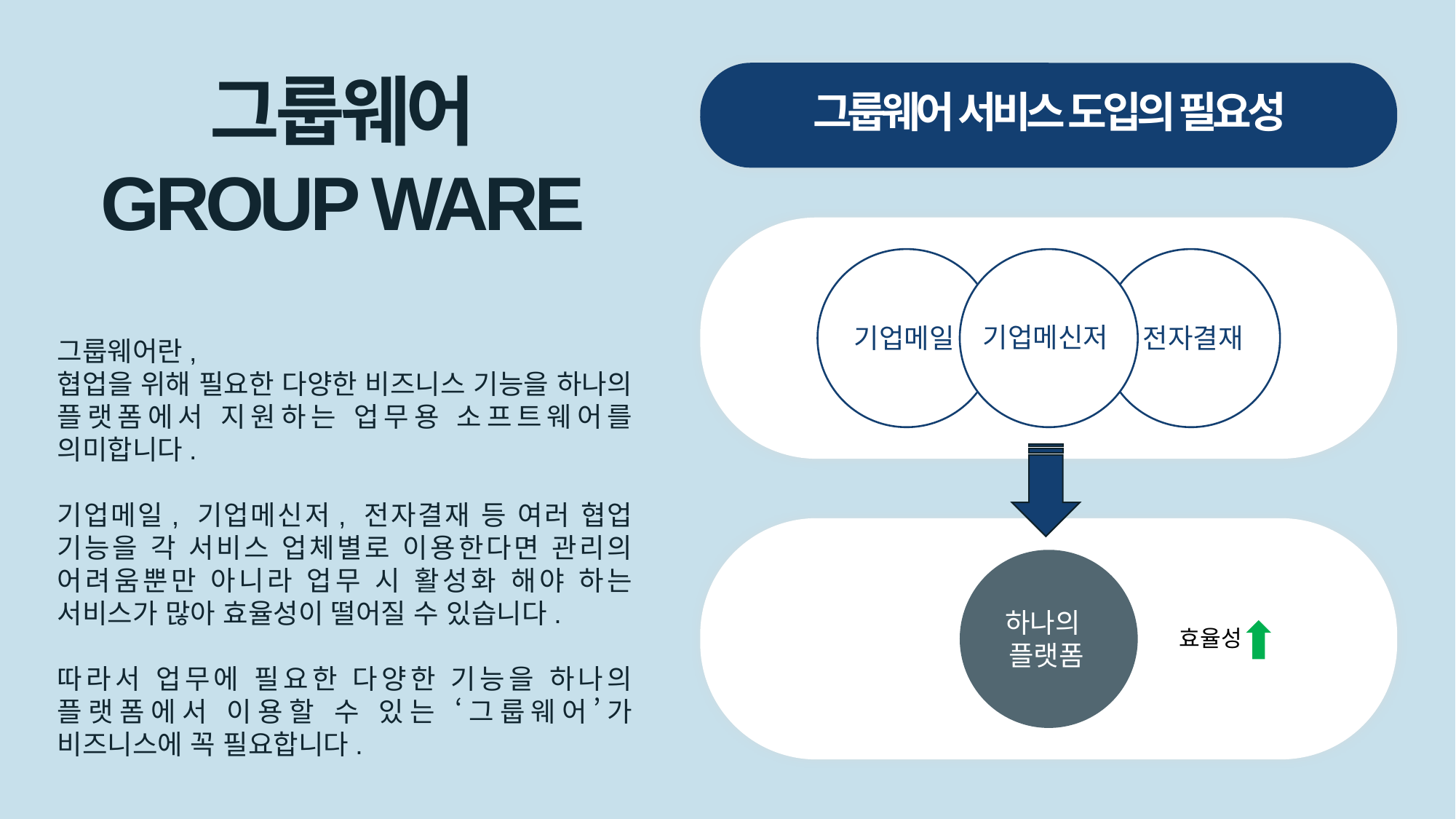

그룹웨어
GROUP WARE

그룹웨어 서비스 도입의 필요성

기업메신저
기업메일
전자결재
그룹웨어란,
협업을 위해 필요한 다양한 비즈니스 기능을 하나의 플랫폼에서 지원하는 업무용 소프트웨어를 의미합니다.

기업메일, 기업메신저, 전자결재 등 여러 협업 기능을 각 서비스 업체별로 이용한다면 관리의 어려움뿐만 아니라 업무 시 활성화 해야 하는 서비스가 많아 효율성이 떨어질 수 있습니다.

따라서 업무에 필요한 다양한 기능을 하나의 플랫폼에서 이용할 수 있는 ‘그룹웨어’가 비즈니스에 꼭 필요합니다.

하나의
플랫폼
효율성